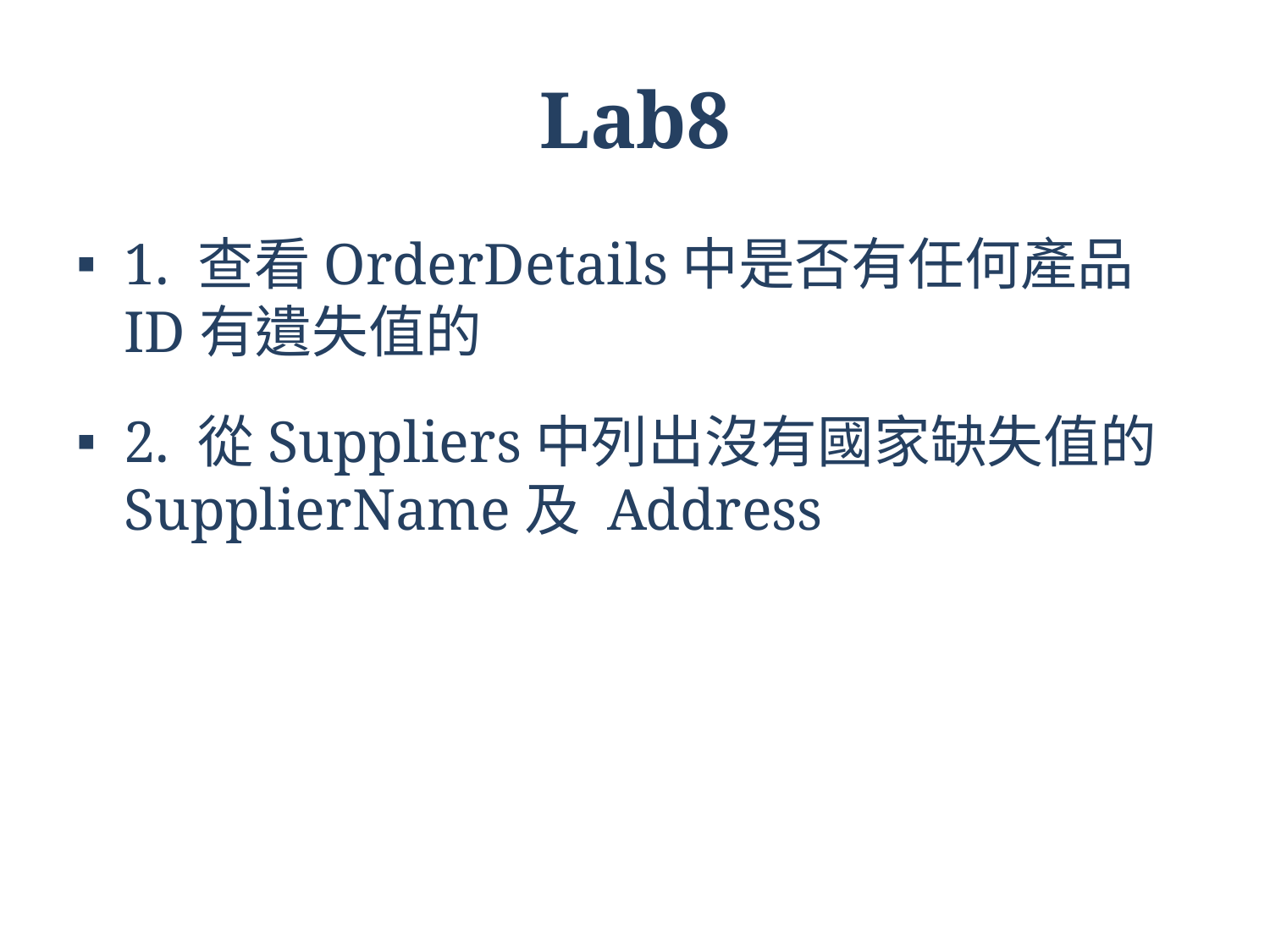

# Lab8
1. 查看OrderDetails中是否有任何產品ID有遺失值的
2. 從Suppliers中列出沒有國家缺失值的SupplierName及 Address